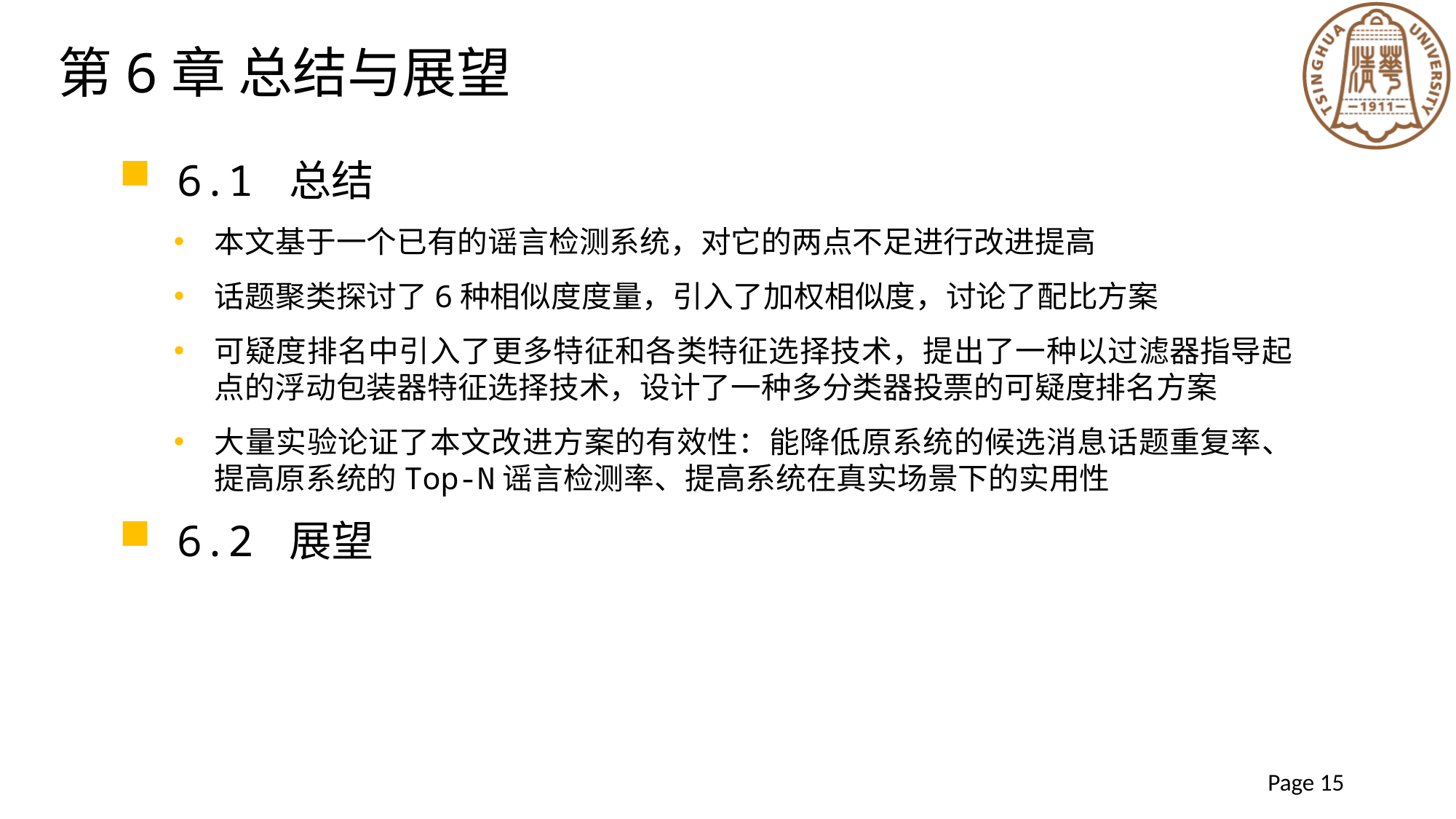

第6章 总结与展望
 6.1 总结
本文基于一个已有的谣言检测系统，对它的两点不足进行改进提高
话题聚类探讨了6种相似度度量，引入了加权相似度，讨论了配比方案
可疑度排名中引入了更多特征和各类特征选择技术，提出了一种以过滤器指导起点的浮动包装器特征选择技术，设计了一种多分类器投票的可疑度排名方案
大量实验论证了本文改进方案的有效性：能降低原系统的候选消息话题重复率、提高原系统的Top-N谣言检测率、提高系统在真实场景下的实用性
 6.2 展望
Page 15